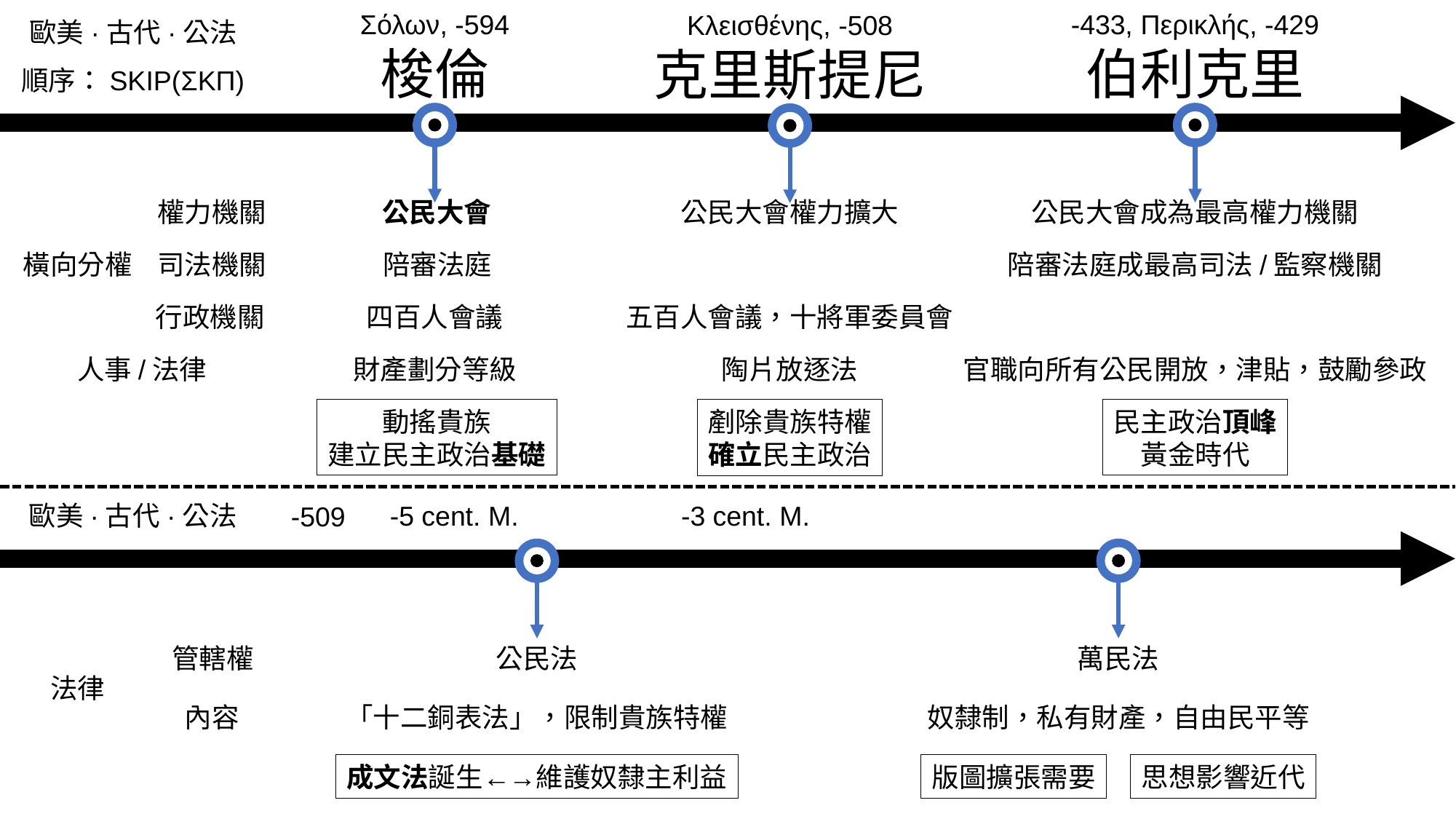

Σόλων, -594
梭倫

-433, Περικλής, -429
伯利克里

Κλεισθένης, -508
克里斯提尼

歐美·古代·公法
順序：SKIP(ΣΚΠ)
權力機關
公民大會
公民大會權力擴大
公民大會成為最高權力機關
橫向分權
司法機關
陪審法庭
陪審法庭成最高司法/監察機關
行政機關
四百人會議
五百人會議，十將軍委員會
人事/法律
財產劃分等級
陶片放逐法
官職向所有公民開放，津貼，鼓勵參政
動搖貴族
建立民主政治基礎
民主政治頂峰
黃金時代
剷除貴族特權
確立民主政治
-3 cent. M.
歐美·古代·公法
-5 cent. M.
-509

管轄權
公民法
萬民法
法律
內容
「十二銅表法」，限制貴族特權
奴隸制，私有財產，自由民平等
成文法誕生← →維護奴隸主利益
版圖擴張需要
思想影響近代